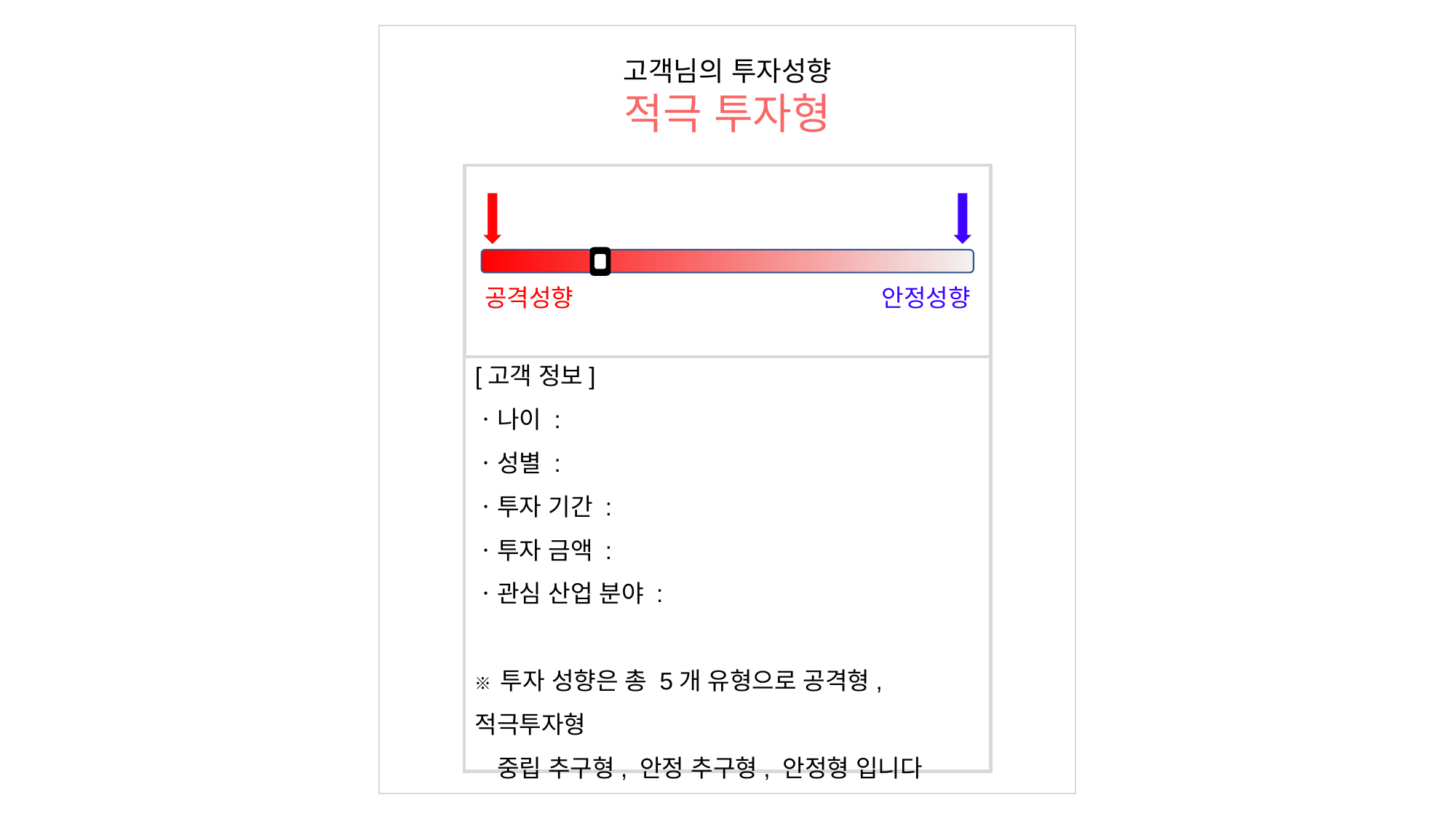

고객님의 투자성향
적극 투자형

공격성향
안정성향
[고객 정보]
ㆍ나이 :
ㆍ성별 :
ㆍ투자 기간 :
ㆍ투자 금액 :
ㆍ관심 산업 분야 :

※  투자 성향은 총 5개 유형으로 공격형, 적극투자형
ㆍ중립 추구형, 안정 추구형, 안정형 입니다